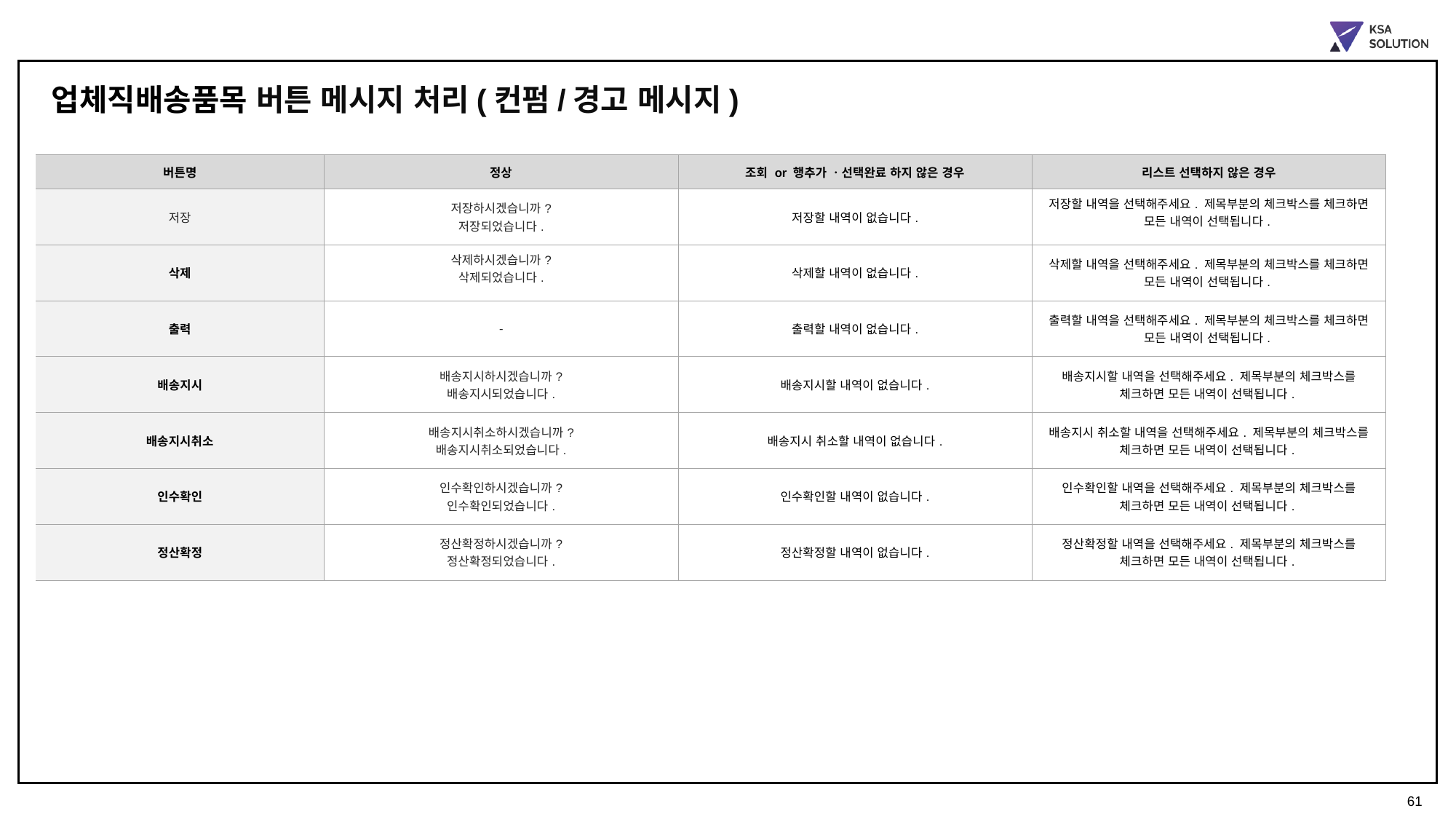

업체직배송품목 버튼 메시지 처리(컨펌/경고 메시지)
| 버튼명 | 정상 | 조회 or 행추가 ㆍ선택완료 하지 않은 경우 | 리스트 선택하지 않은 경우 |
| --- | --- | --- | --- |
| 저장 | 저장하시겠습니까? 저장되었습니다. | 저장할 내역이 없습니다. | 저장할 내역을 선택해주세요. 제목부분의 체크박스를 체크하면 모든 내역이 선택됩니다. |
| 삭제 | 삭제하시겠습니까? 삭제되었습니다. | 삭제할 내역이 없습니다. | 삭제할 내역을 선택해주세요. 제목부분의 체크박스를 체크하면 모든 내역이 선택됩니다. |
| 출력 | - | 출력할 내역이 없습니다. | 출력할 내역을 선택해주세요. 제목부분의 체크박스를 체크하면 모든 내역이 선택됩니다. |
| 배송지시 | 배송지시하시겠습니까? 배송지시되었습니다. | 배송지시할 내역이 없습니다. | 배송지시할 내역을 선택해주세요. 제목부분의 체크박스를 체크하면 모든 내역이 선택됩니다. |
| 배송지시취소 | 배송지시취소하시겠습니까? 배송지시취소되었습니다. | 배송지시 취소할 내역이 없습니다. | 배송지시 취소할 내역을 선택해주세요. 제목부분의 체크박스를 체크하면 모든 내역이 선택됩니다. |
| 인수확인 | 인수확인하시겠습니까? 인수확인되었습니다. | 인수확인할 내역이 없습니다. | 인수확인할 내역을 선택해주세요. 제목부분의 체크박스를 체크하면 모든 내역이 선택됩니다. |
| 정산확정 | 정산확정하시겠습니까? 정산확정되었습니다. | 정산확정할 내역이 없습니다. | 정산확정할 내역을 선택해주세요. 제목부분의 체크박스를 체크하면 모든 내역이 선택됩니다. |